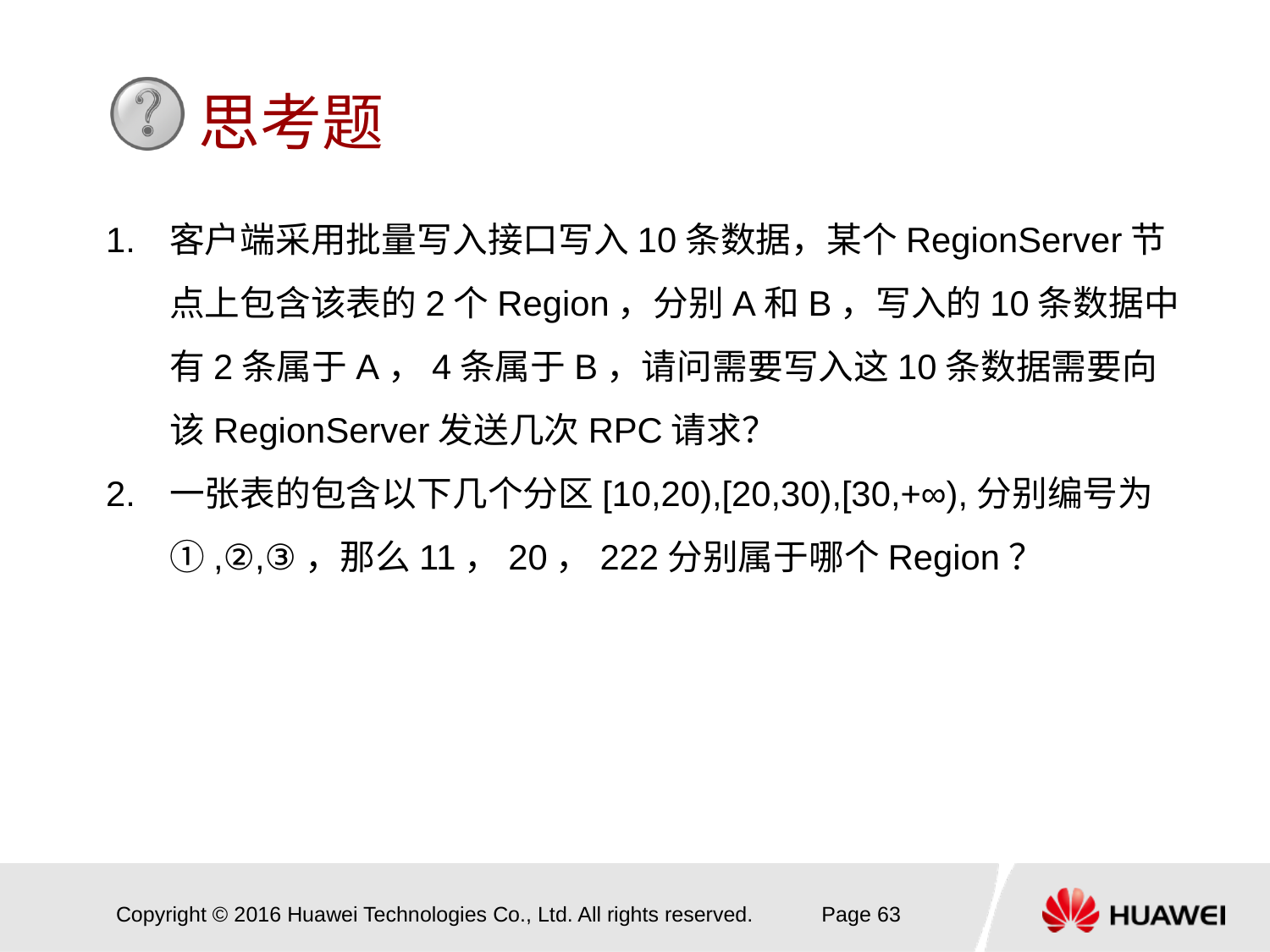

客户端采用批量写入接口写入10条数据，某个RegionServer节点上包含该表的2个Region，分别A和B，写入的10条数据中有2条属于A，4条属于B，请问需要写入这10条数据需要向该RegionServer发送几次RPC请求？
一张表的包含以下几个分区[10,20),[20,30),[30,+∞),分别编号为①,②,③，那么11，20，222分别属于哪个Region？